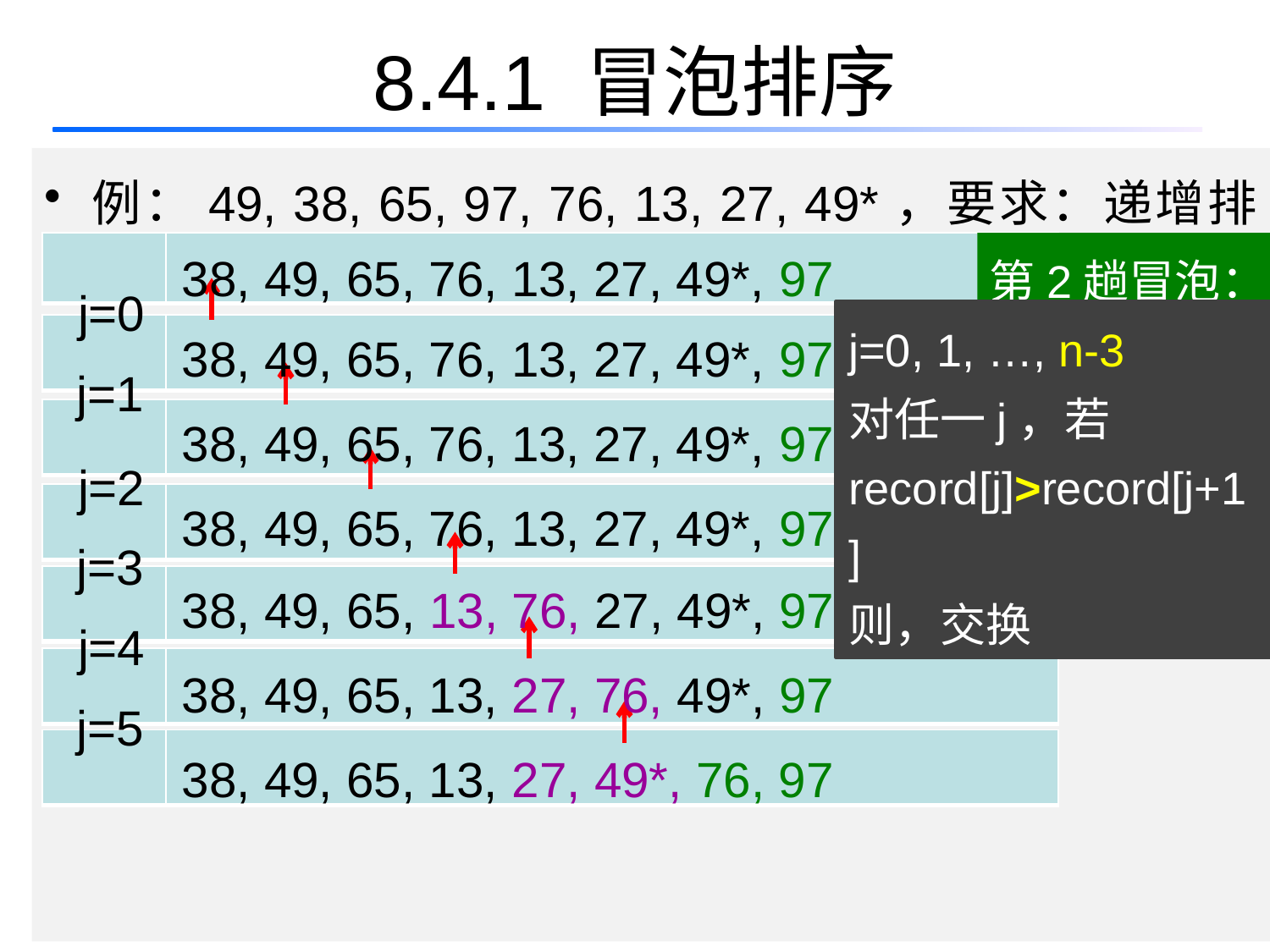

# 8.4.1 冒泡排序

例：49, 38, 65, 97, 76, 13, 27, 49*，要求：递增排序

38, 49, 65, 76, 13, 27, 49*, 97
|  |  |
| --- | --- |
第2趟冒泡：
j=0
j=0, 1, …, n-3
对任一j，若record[j]>record[j+1]
则，交换
38, 49, 65, 76, 13, 27, 49*, 97
|  |  |
| --- | --- |
j=1
38, 49, 65, 76, 13, 27, 49*, 97
|  |  |
| --- | --- |
j=2
38, 49, 65, 76, 13, 27, 49*, 97
|  |  |
| --- | --- |
j=3
38, 49, 65, 13, 76, 27, 49*, 97
|  |  |
| --- | --- |
j=4
38, 49, 65, 13, 27, 76, 49*, 97
|  |  |
| --- | --- |
j=5
38, 49, 65, 13, 27, 49*, 76, 97
|  |  |
| --- | --- |